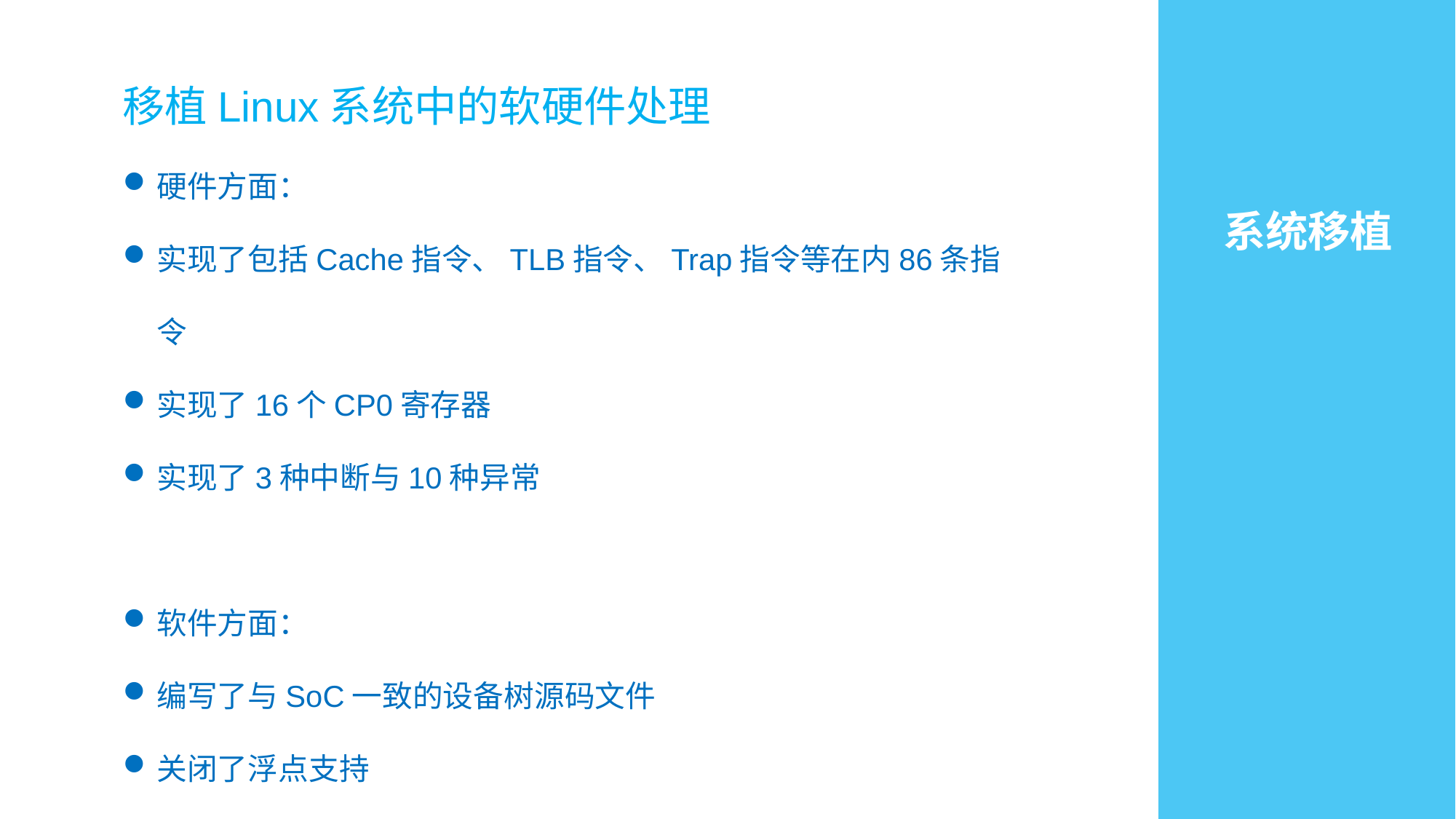

移植Linux系统中的软硬件处理
硬件方面：
实现了包括Cache指令、TLB指令、Trap指令等在内86条指令
实现了16个CP0寄存器
实现了3种中断与10种异常

软件方面：
编写了与SoC一致的设备树源码文件
关闭了浮点支持
添加编译选项去除了Branch Likely、LL、SC等指令
系统移植